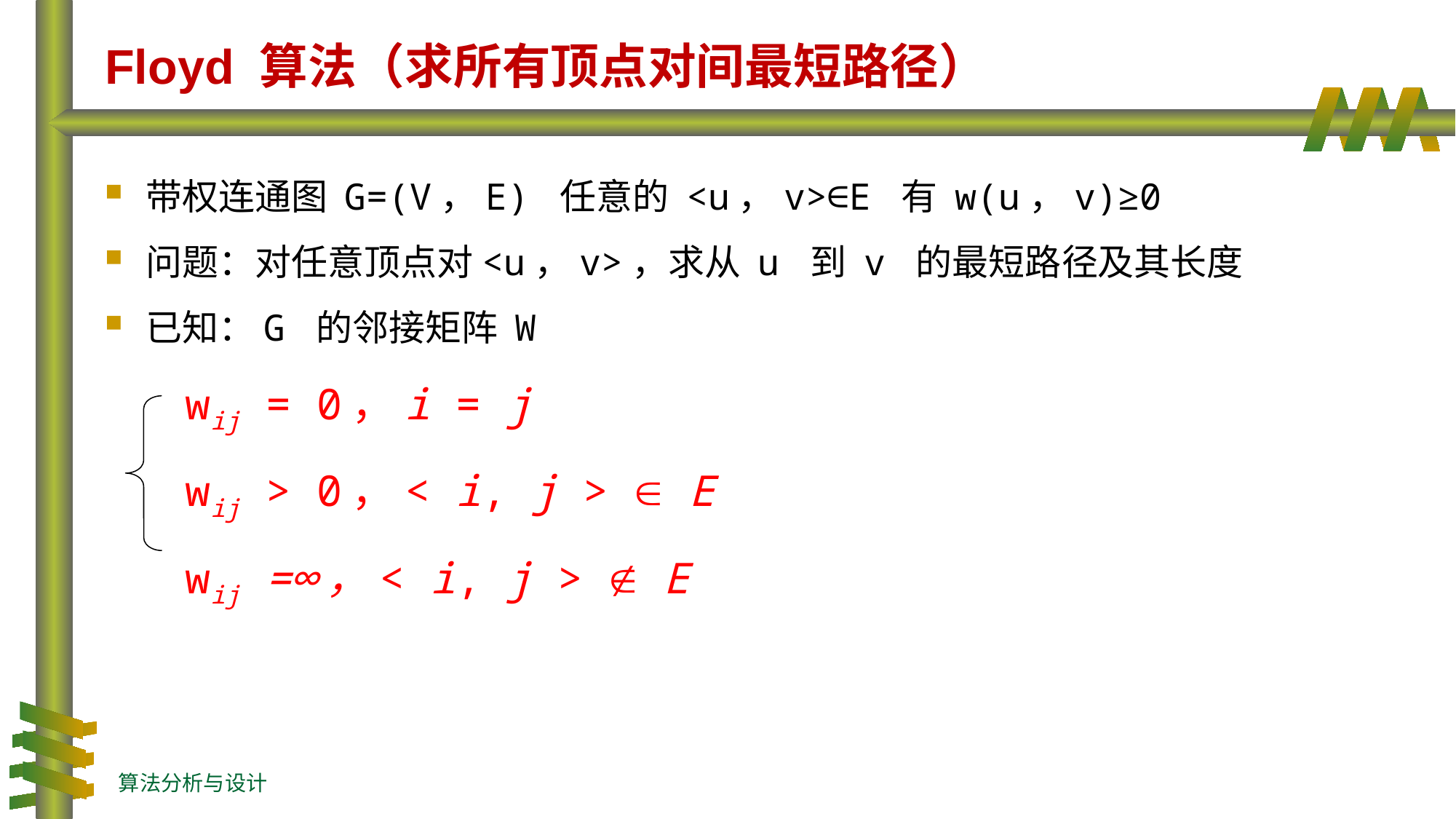

# Floyd 算法（求所有顶点对间最短路径）
带权连通图 G=(V，E) 任意的 <u，v>∈E 有 w(u，v)≥0
问题：对任意顶点对<u，v>，求从 u 到 v 的最短路径及其长度
已知：G 的邻接矩阵 W
wij = 0，i = j
wij > 0，< i, j > ∈ E
wij =∞，< i, j > ∉ E

算法分析与设计